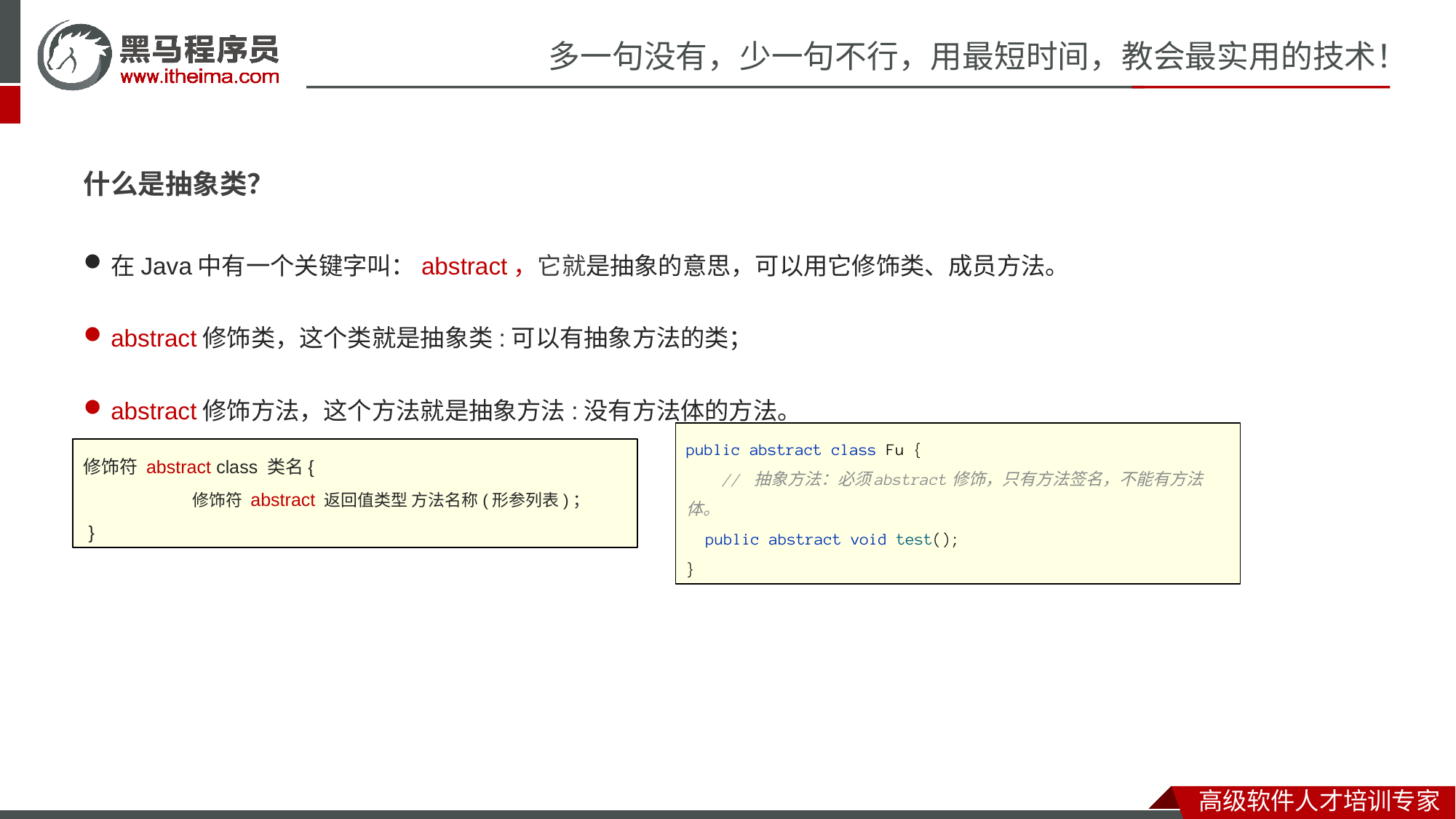

什么是抽象类？
在Java中有一个关键字叫：abstract，它就是抽象的意思，可以用它修饰类、成员方法。
abstract修饰类，这个类就是抽象类:可以有抽象方法的类；
abstract修饰方法，这个方法就是抽象方法:没有方法体的方法。
public abstract class Fu {
    // 抽象方法：必须abstract修饰，只有方法签名，不能有方法体。
    public abstract void test();
}
修饰符 abstract class 类名{
	修饰符 abstract 返回值类型 方法名称(形参列表)；
 }